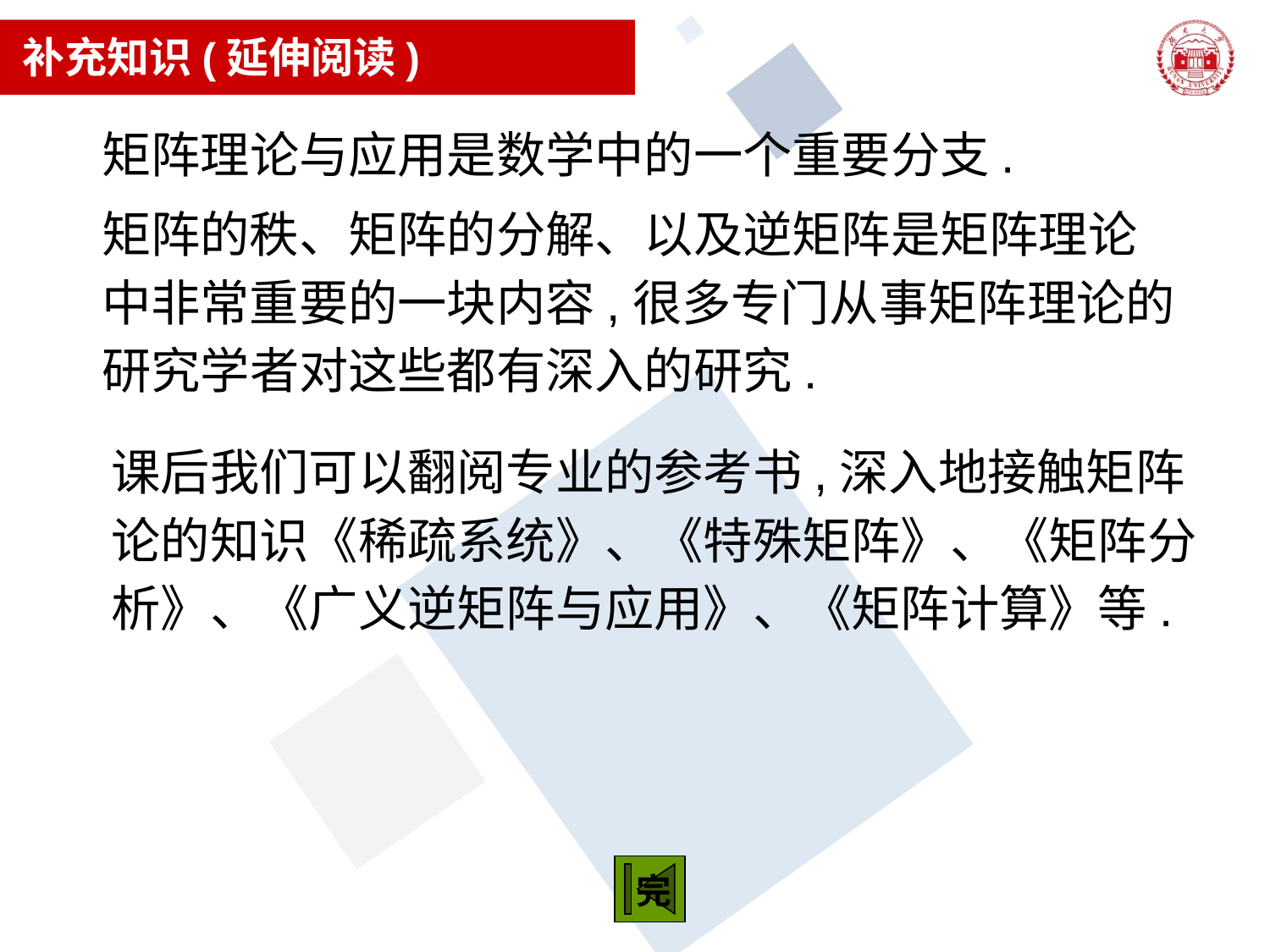

# 补充知识(延伸阅读)
矩阵理论与应用是数学中的一个重要分支.
矩阵的秩、矩阵的分解、以及逆矩阵是矩阵理论中非常重要的一块内容,很多专门从事矩阵理论的研究学者对这些都有深入的研究.
课后我们可以翻阅专业的参考书,深入地接触矩阵论的知识《稀疏系统》、《特殊矩阵》、《矩阵分析》、《广义逆矩阵与应用》、《矩阵计算》等.

完